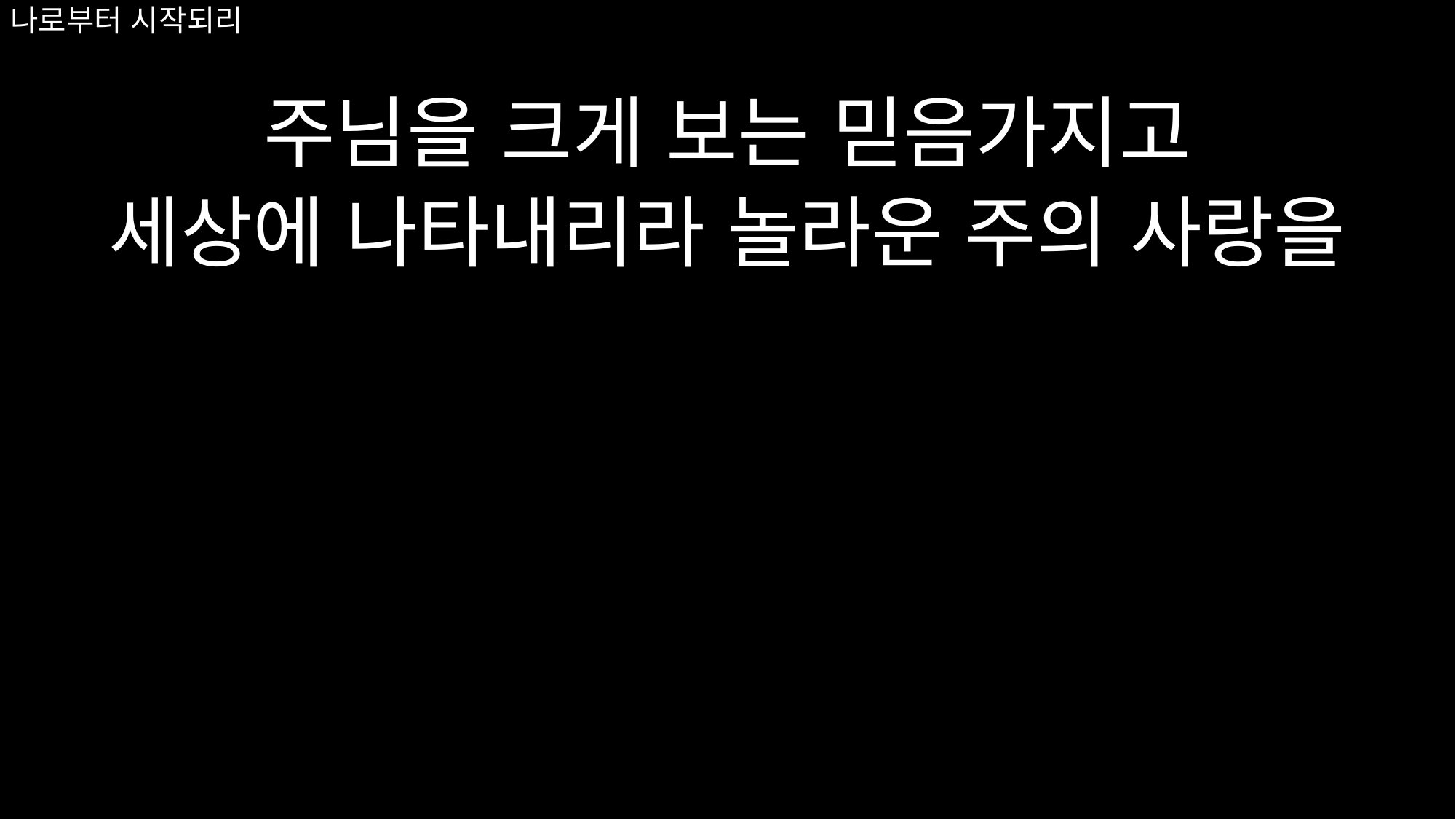

# 나로부터 시작되리
주님을 크게 보는 믿음가지고
세상에 나타내리라 놀라운 주의 사랑을